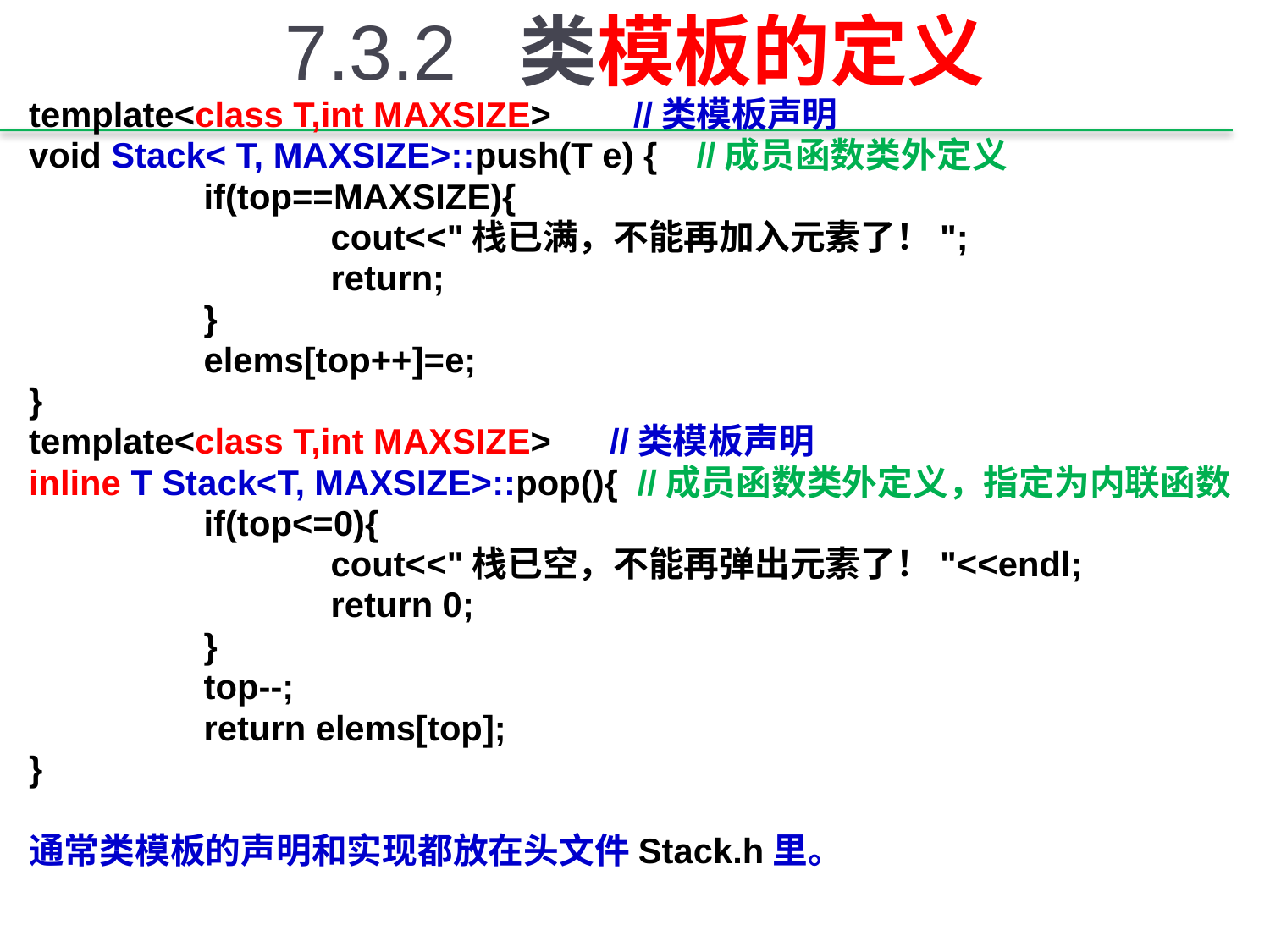

# 7.3.2  类模板的定义
template<class T,int MAXSIZE>	     //类模板声明
void Stack< T, MAXSIZE>::push(T e) {    //成员函数类外定义
		if(top==MAXSIZE){
			cout<<"栈已满，不能再加入元素了！";
			return;
		}
		elems[top++]=e;
}
template<class T,int MAXSIZE>      //类模板声明
inline T Stack<T, MAXSIZE>::pop(){  //成员函数类外定义，指定为内联函数
		if(top<=0){
			cout<<"栈已空，不能再弹出元素了！"<<endl;
			return 0;
		}
		top--;
		return elems[top];
}

通常类模板的声明和实现都放在头文件Stack.h里。